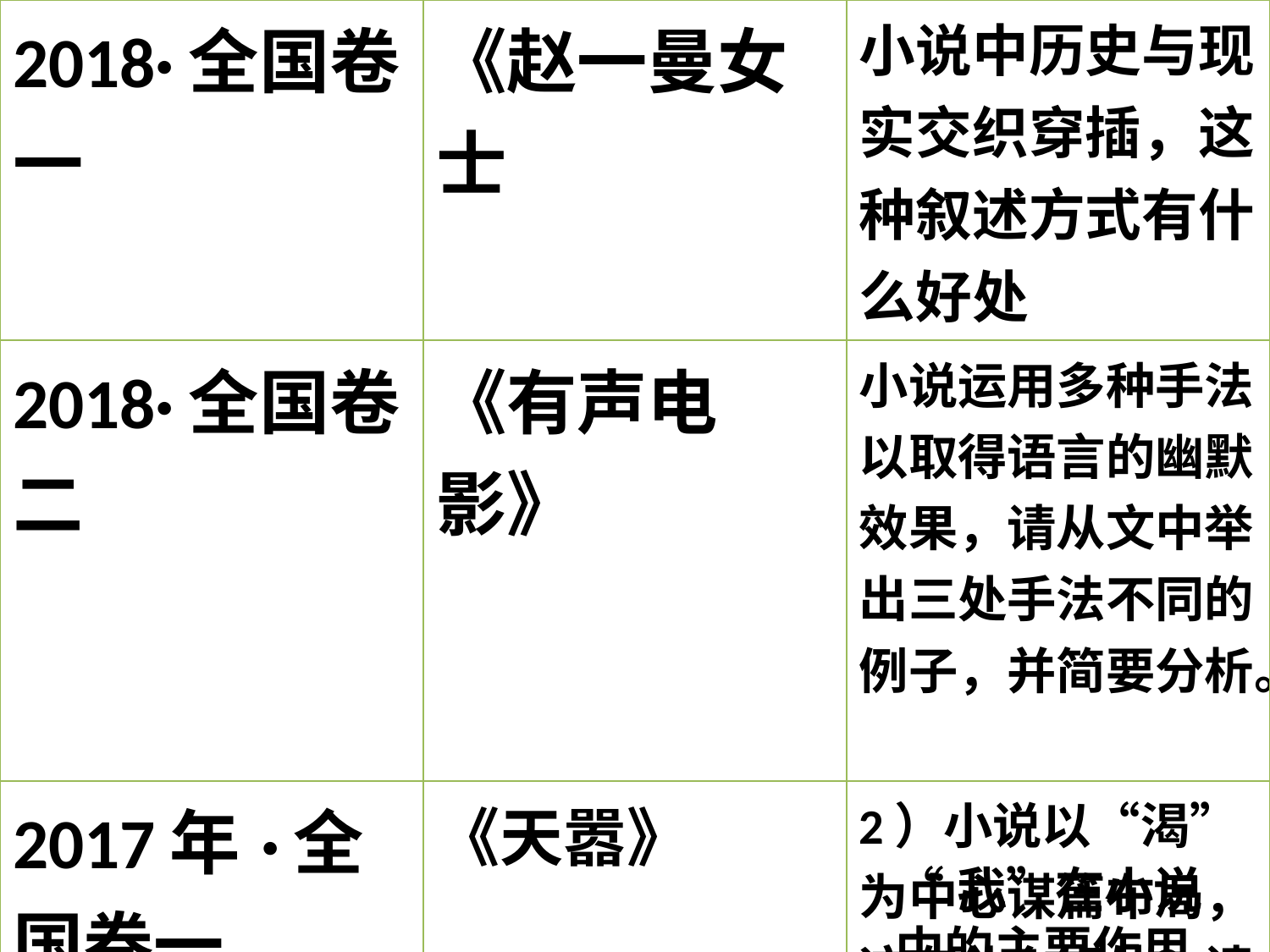

| 2018·全国卷一 | 《赵一曼女士 | 小说中历史与现实交织穿插，这种叙述方式有什么好处 |
| --- | --- | --- |
| 2018·全国卷二 | 《有声电影》 | 小说运用多种手法以取得语言的幽默效果，请从文中举出三处手法不同的例子，并简要分析。 |
| 2017年·全国卷一 | 《天嚣》 | 2）小说以“渴”为中心谋篇布局，这有什么好处？请简要说明。 |
| 2016年·全国卷三 | 《玻璃》 |  |
#

“我”在小说中的主要作用是什么？请简析